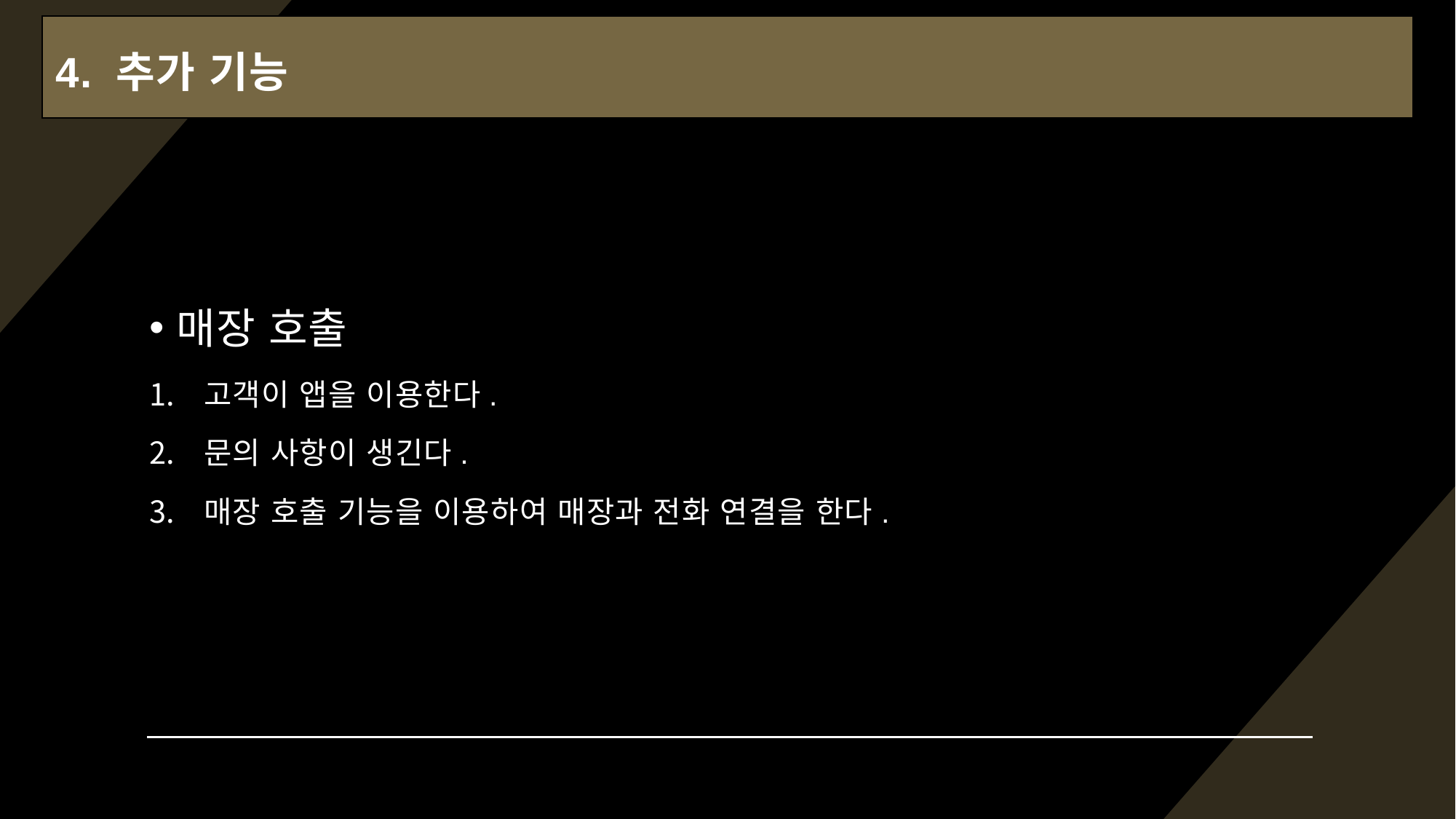

# 4. 추가 기능

매장 호출
고객이 앱을 이용한다.
문의 사항이 생긴다.
매장 호출 기능을 이용하여 매장과 전화 연결을 한다.